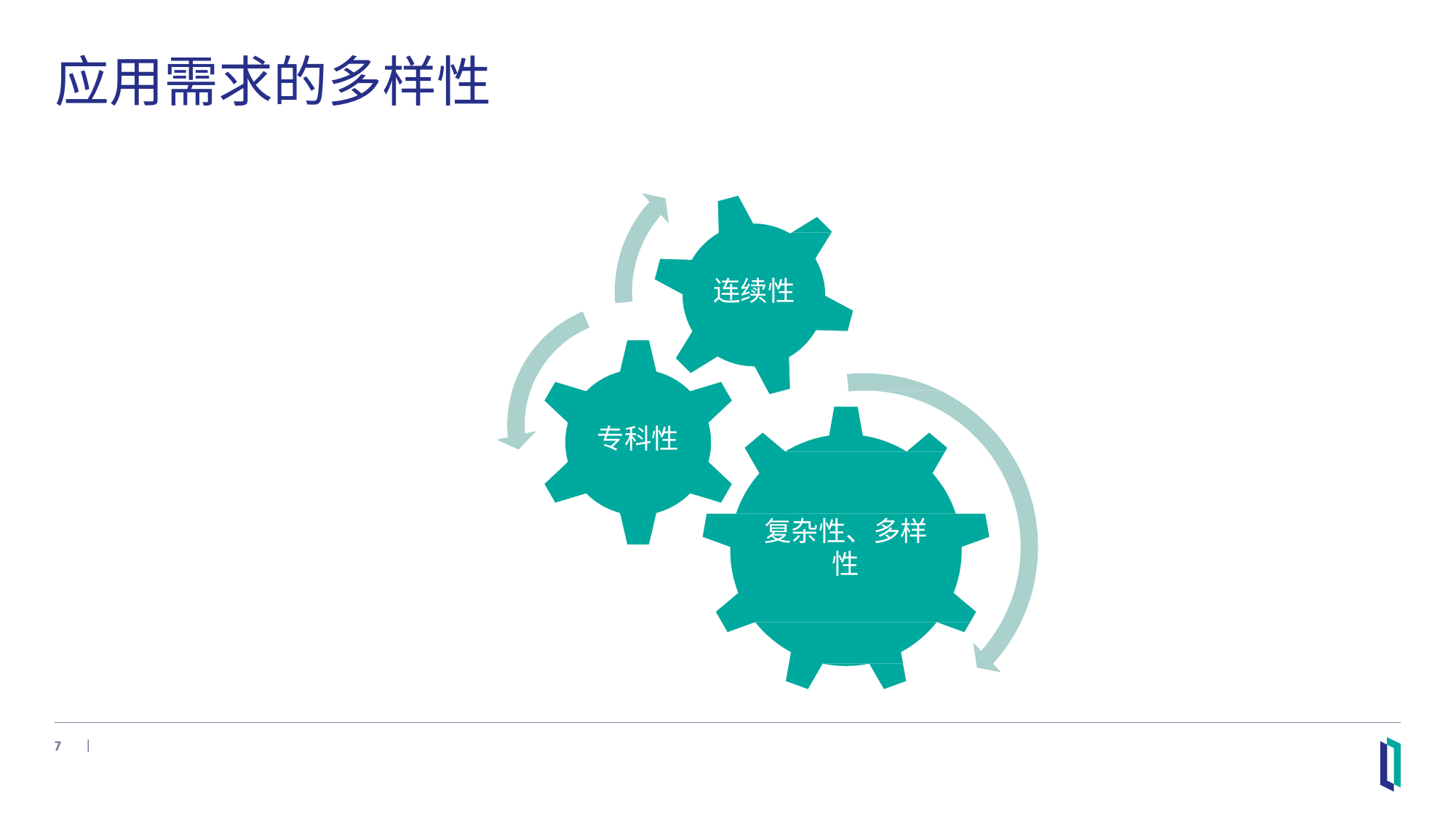

# 应用需求的多样性

连续性

专科性

复杂性、多样 性

7
|